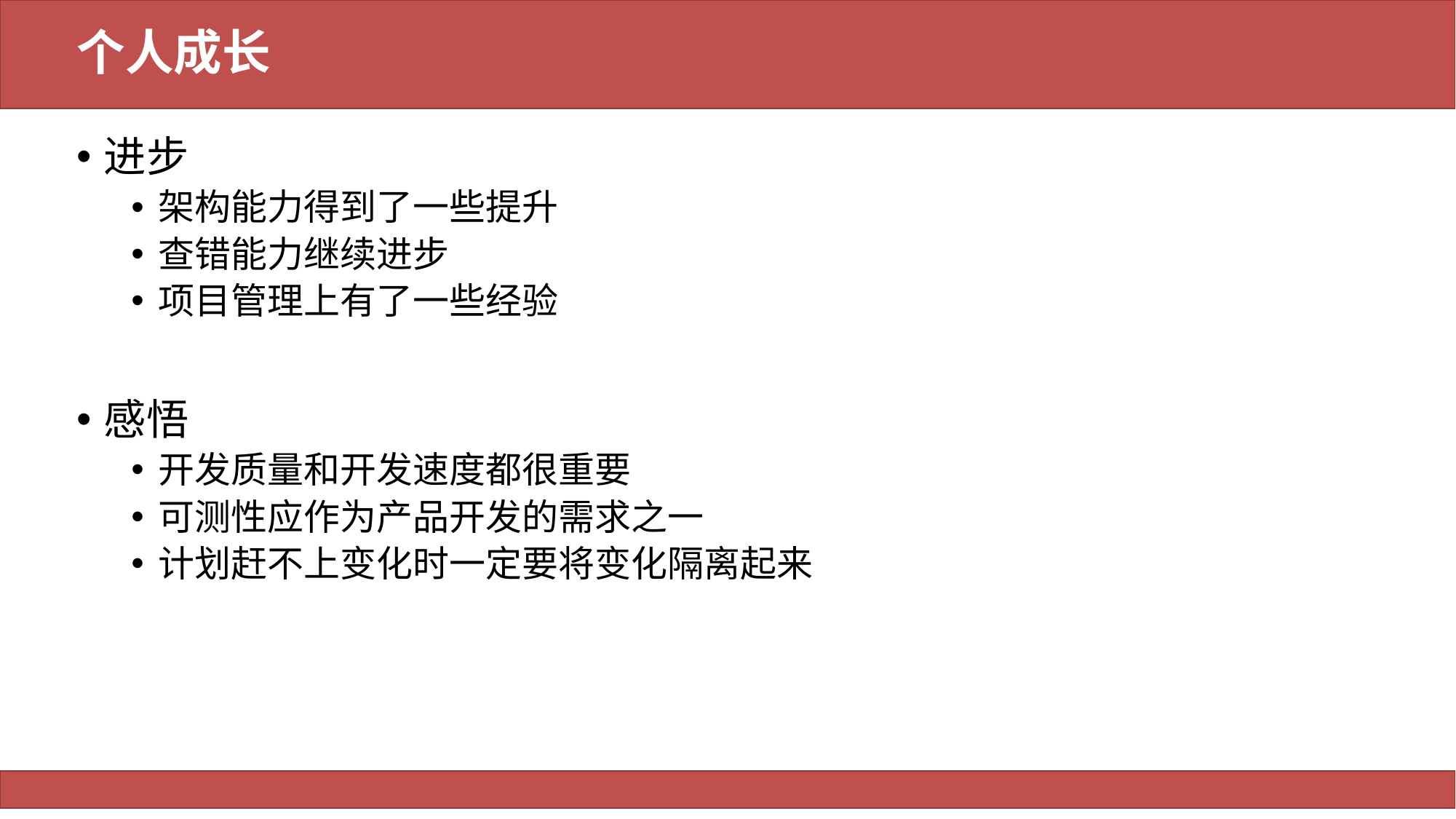

# 个人成长
进步
架构能力得到了一些提升
查错能力继续进步
项目管理上有了一些经验

感悟
开发质量和开发速度都很重要
可测性应作为产品开发的需求之一
计划赶不上变化时一定要将变化隔离起来